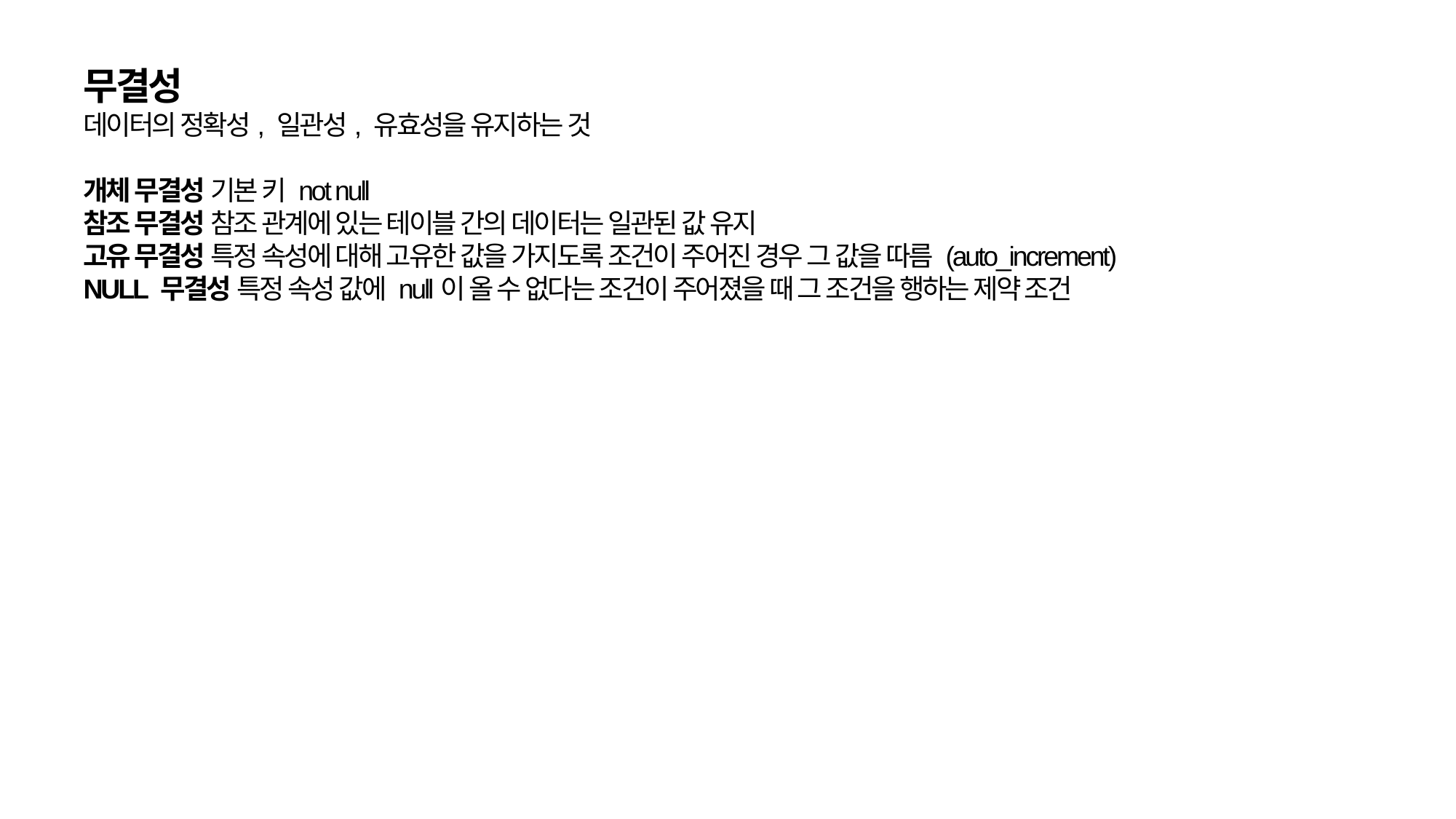

무결성
데이터의 정확성, 일관성, 유효성을 유지하는 것

개체 무결성 기본 키 not null
참조 무결성 참조 관계에 있는 테이블 간의 데이터는 일관된 값 유지
고유 무결성 특정 속성에 대해 고유한 값을 가지도록 조건이 주어진 경우 그 값을 따름 (auto_increment)
NULL 무결성 특정 속성 값에 null이 올 수 없다는 조건이 주어졌을 때 그 조건을 행하는 제약 조건